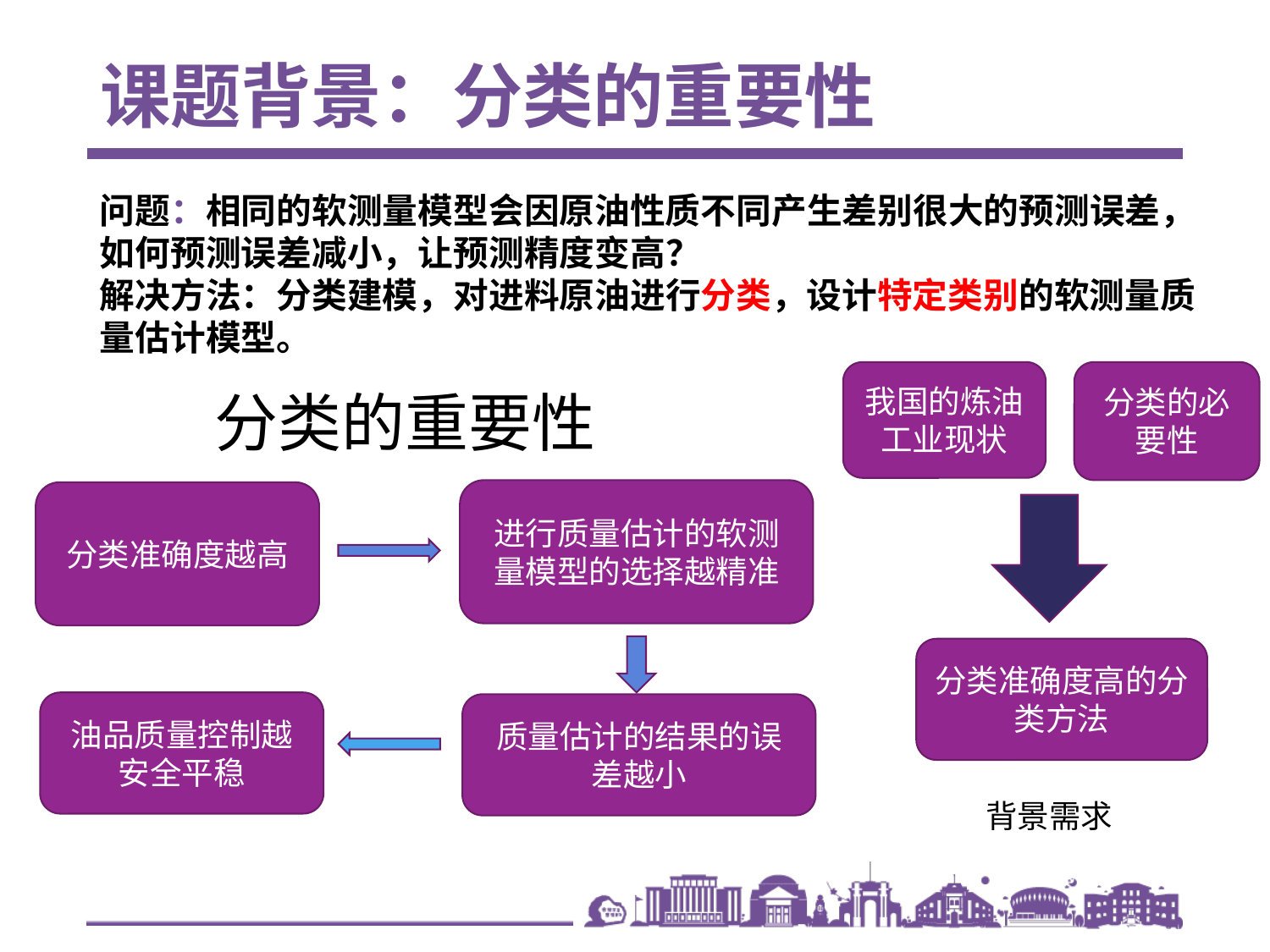

# 课题背景：分类的重要性
问题：相同的软测量模型会因原油性质不同产生差别很大的预测误差，如何预测误差减小，让预测精度变高？
解决方法：分类建模，对进料原油进行分类，设计特定类别的软测量质量估计模型。

我国的炼油工业现状
分类的必要性
分类的重要性
进行质量估计的软测量模型的选择越精准
分类准确度越高

分类准确度高的分类方法

油品质量控制越安全平稳
质量估计的结果的误差越小

背景需求